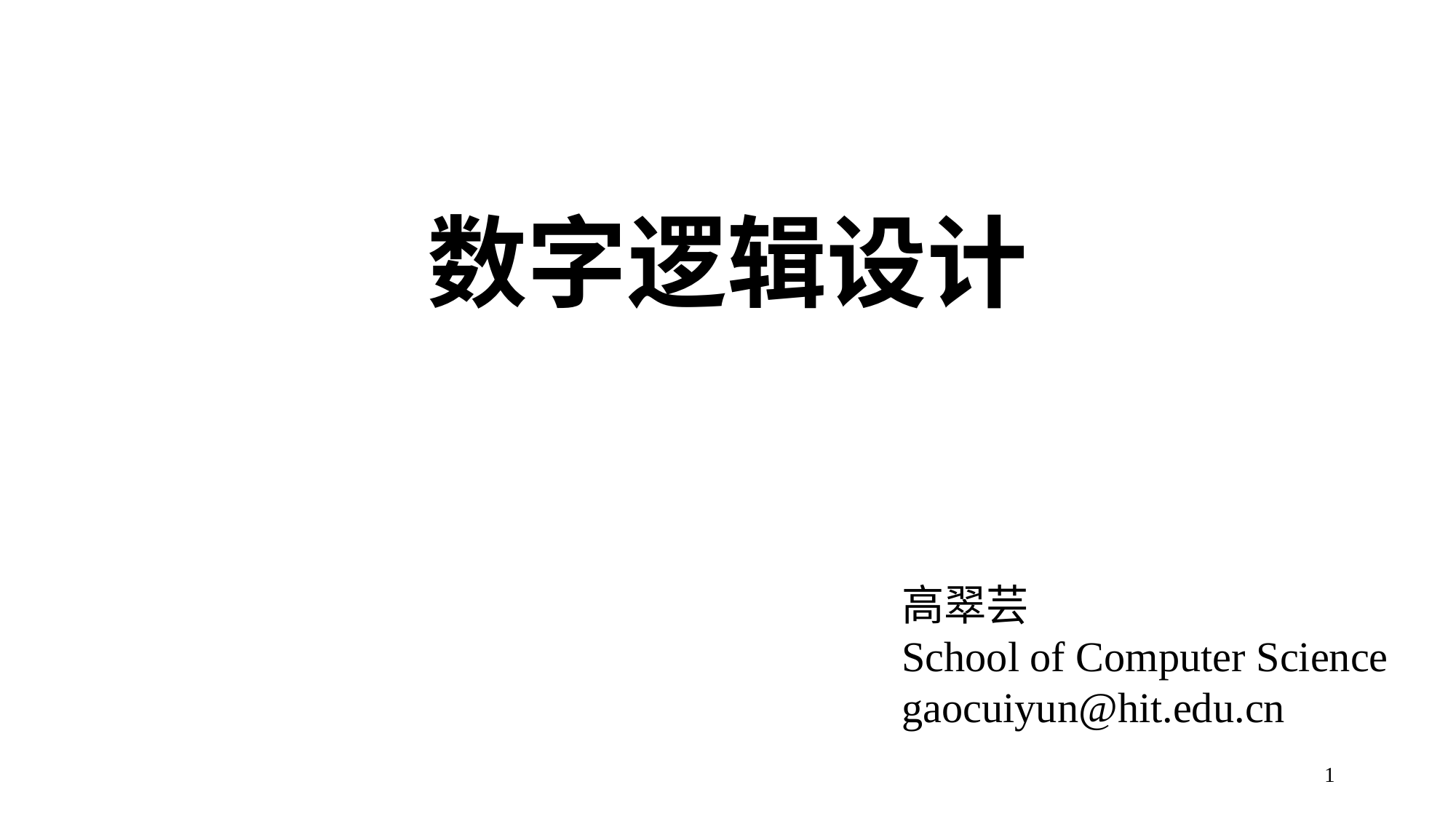

数字逻辑设计
高翠芸
School of Computer Science
gaocuiyun@hit.edu.cn
1